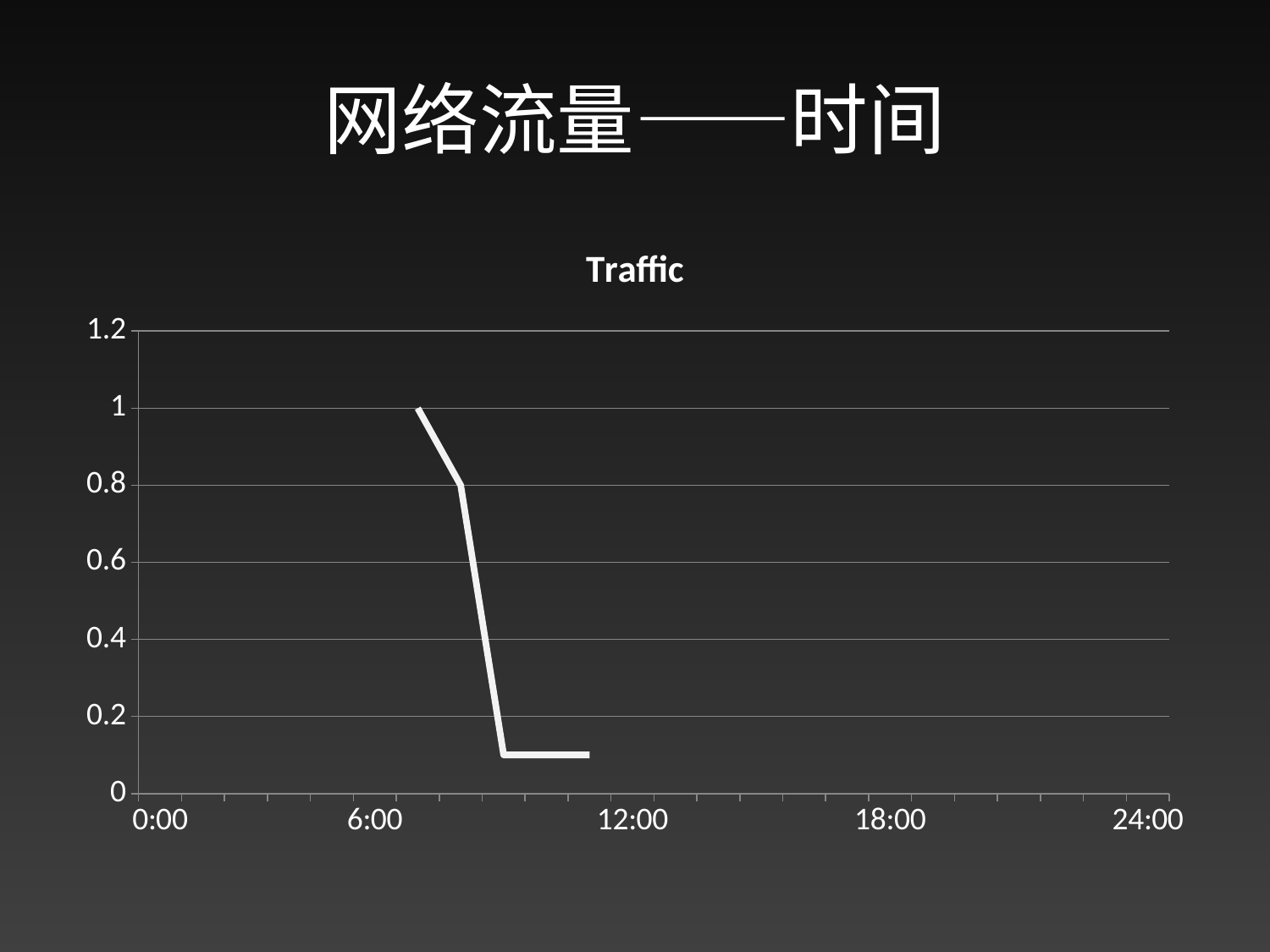

# 网络流量——时间

### Chart:

| Category | Traffic |
|---|---|
| 0:00 | None |
|  | None |
|  | None |
|  | None |
|  | None |
| 6:00 | None |
|  | 1.0 |
|  | 0.8 |
|  | 0.1 |
|  | 0.1 |
|  | 0.1 |
| 12:00 | None |
|  | None |
|  | None |
|  | None |
|  | None |
|  | 0.6 |
| 18:00 | None |
|  | None |
|  | None |
|  | None |
|  | None |
|  | None |
| 24:00 | None |